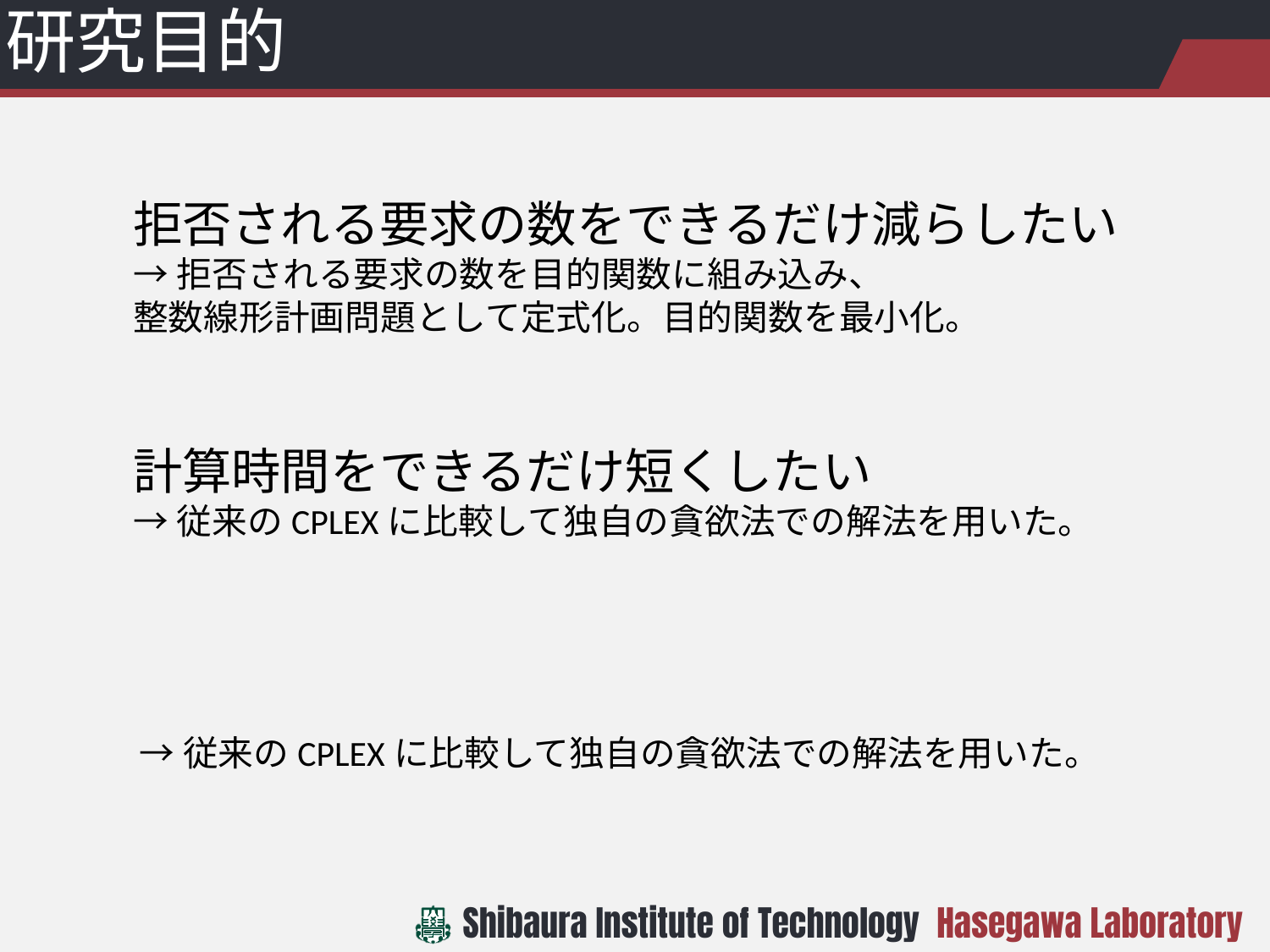

# 研究目的
拒否される要求の数をできるだけ減らしたい
→拒否される要求の数を目的関数に組み込み、
整数線形計画問題として定式化。目的関数を最小化。
計算時間をできるだけ短くしたい
→従来のCPLEXに比較して独自の貪欲法での解法を用いた。

→従来のCPLEXに比較して独自の貪欲法での解法を用いた。